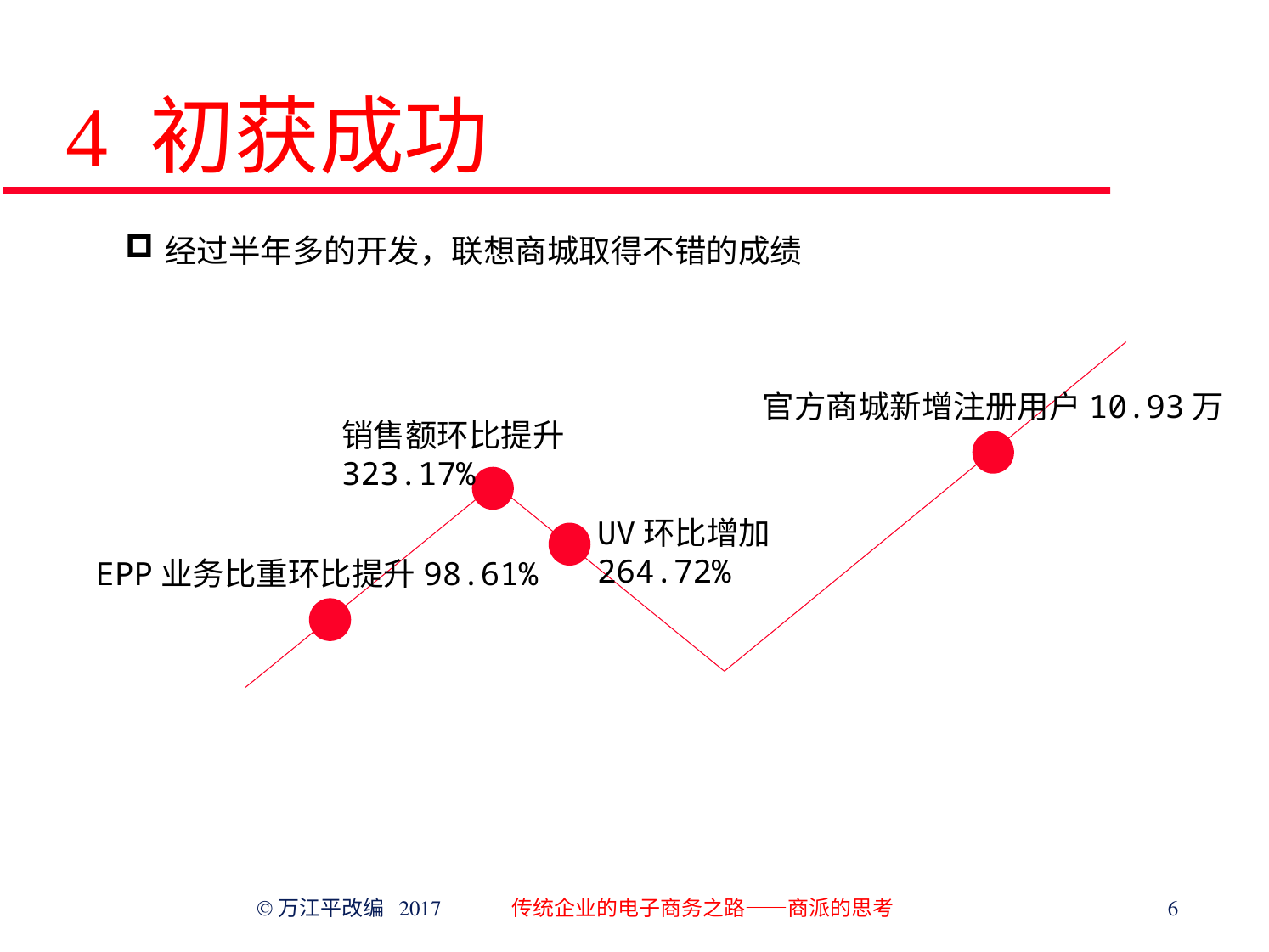

# 4 初获成功
经过半年多的开发，联想商城取得不错的成绩

官方商城新增注册用户10.93万
销售额环比提升323.17%
UV环比增加264.72%
EPP业务比重环比提升98.61%